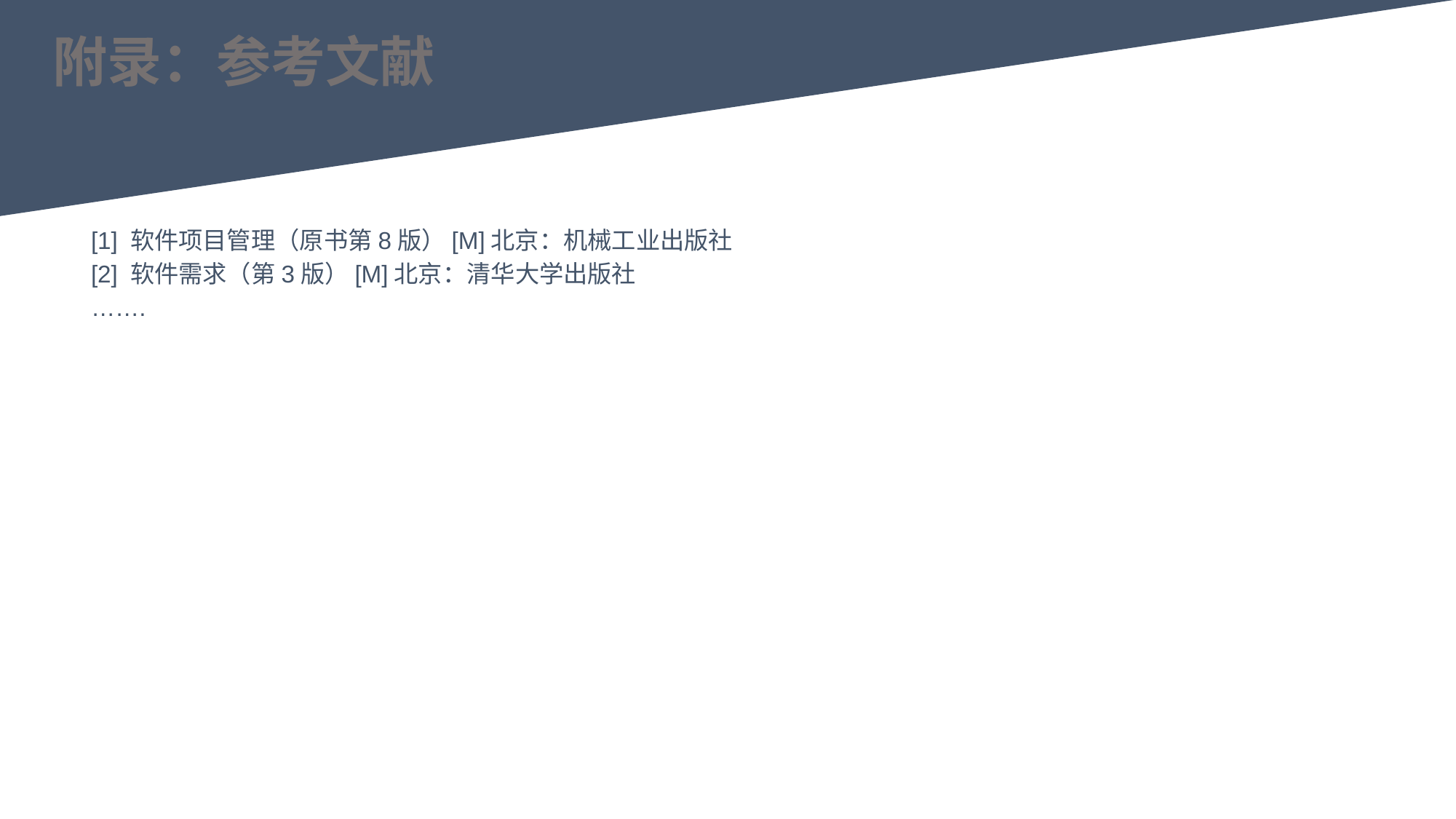

附录：参考文献
[1] 软件项目管理（原书第8版）[M]北京：机械工业出版社
[2] 软件需求（第3版）[M]北京：清华大学出版社
…….